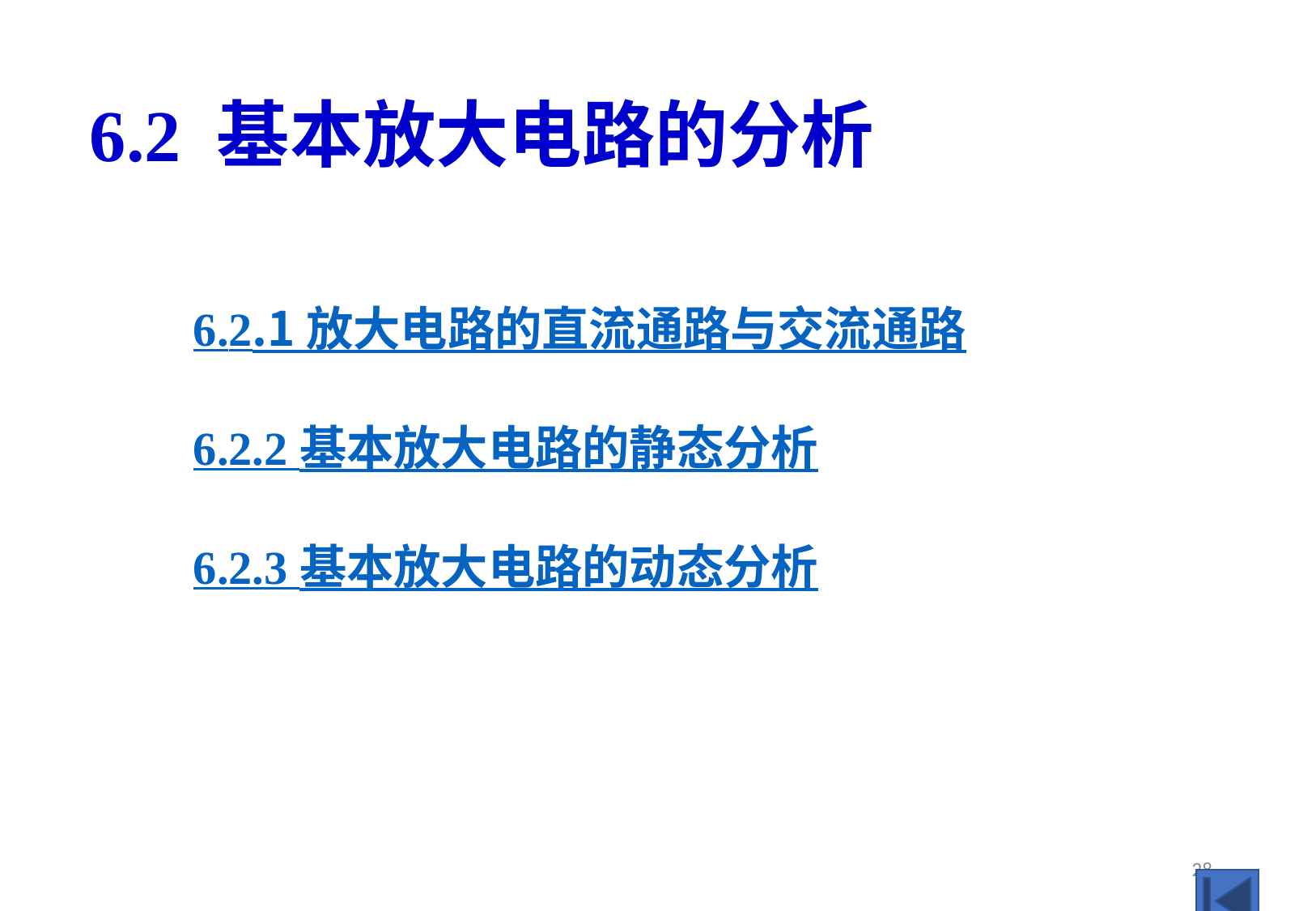

# 6.2 基本放大电路的分析
6.2.1 放大电路的直流通路与交流通路
6.2.2 基本放大电路的静态分析
6.2.3 基本放大电路的动态分析
28